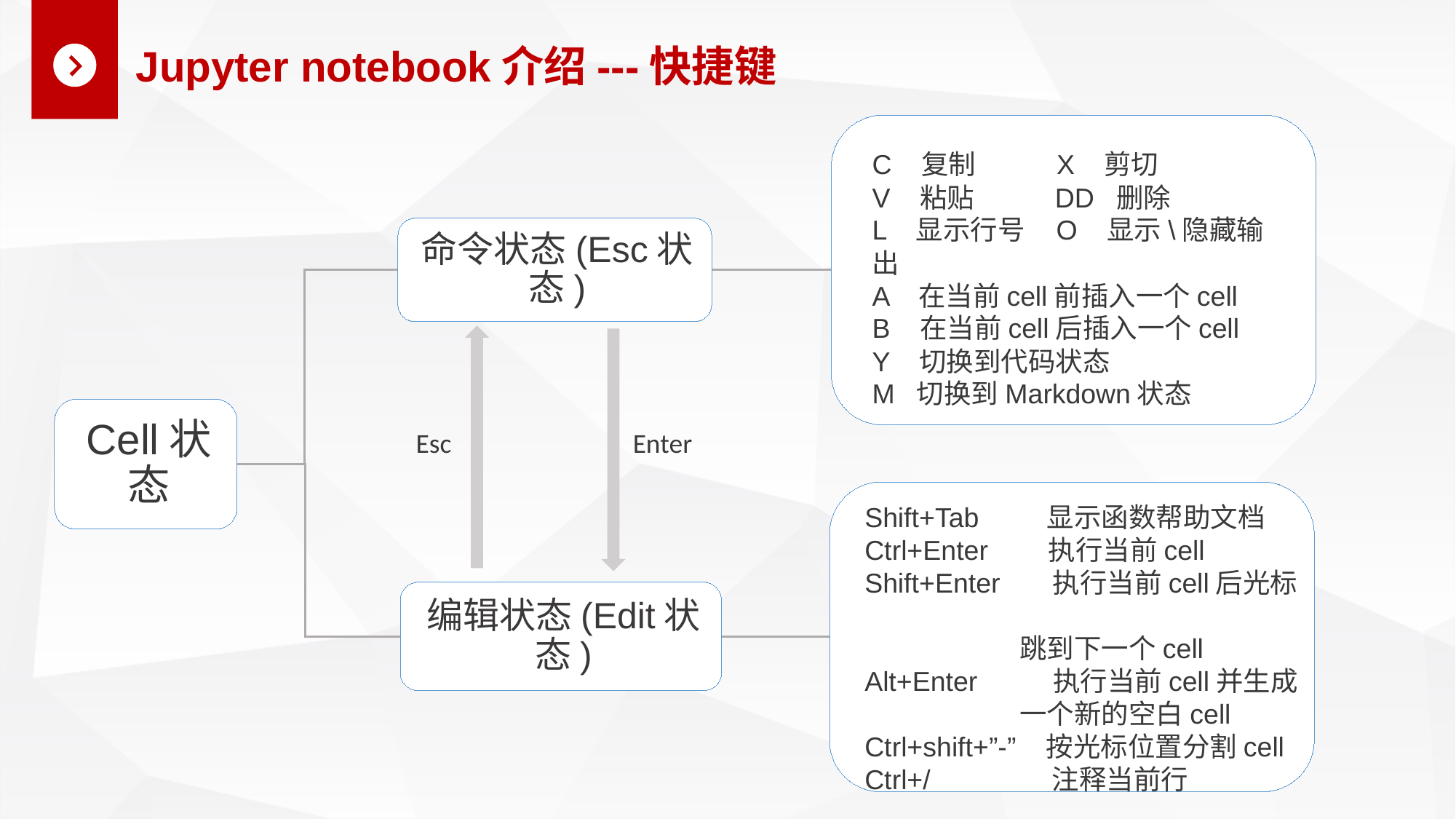

Jupyter notebook介绍---快捷键

Cell状态
命令状态(Esc状态)

编辑状态(Edit状态)

C   复制            X   剪切
V   粘贴            DD  删除
L   显示行号    O   显示\隐藏输出
A   在当前cell前插入一个cell
B   在当前cell后插入一个cell
Y   切换到代码状态
M  切换到Markdown状态
Shift+Tab        显示函数帮助文档
Ctrl+Enter       执行当前cell
Shift+Enter      执行当前cell后光标
                        跳到下一个cell
Alt+Enter         执行当前cell并生成
                        一个新的空白cell
Ctrl+shift+”-”   按光标位置分割cell
Ctrl+/               注释当前行

Esc
Enter